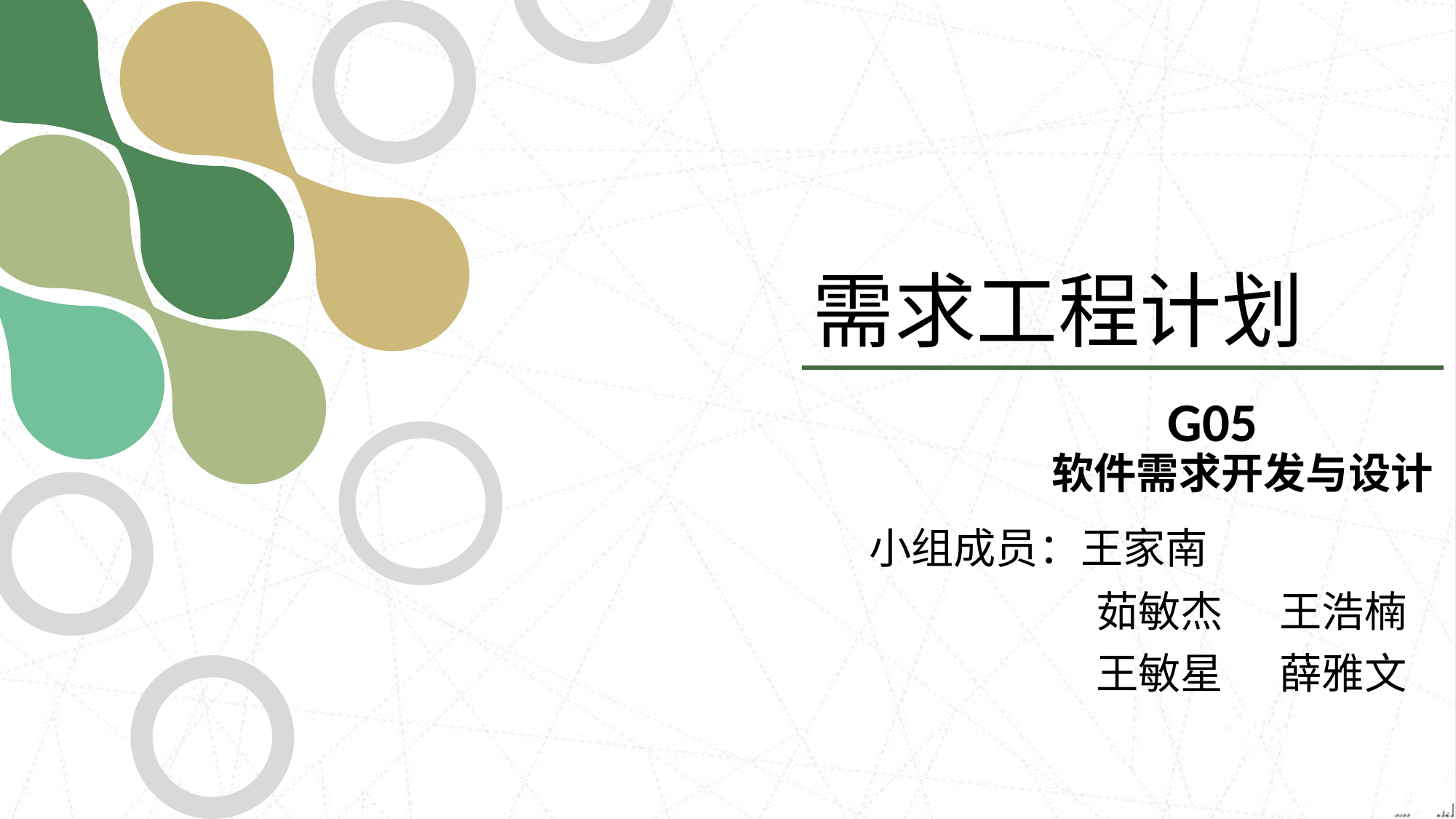

需求工程计划
G05

 软件需求开发与设计

小组成员：王家南
 茹敏杰      王浩楠
 王敏星      薛雅文